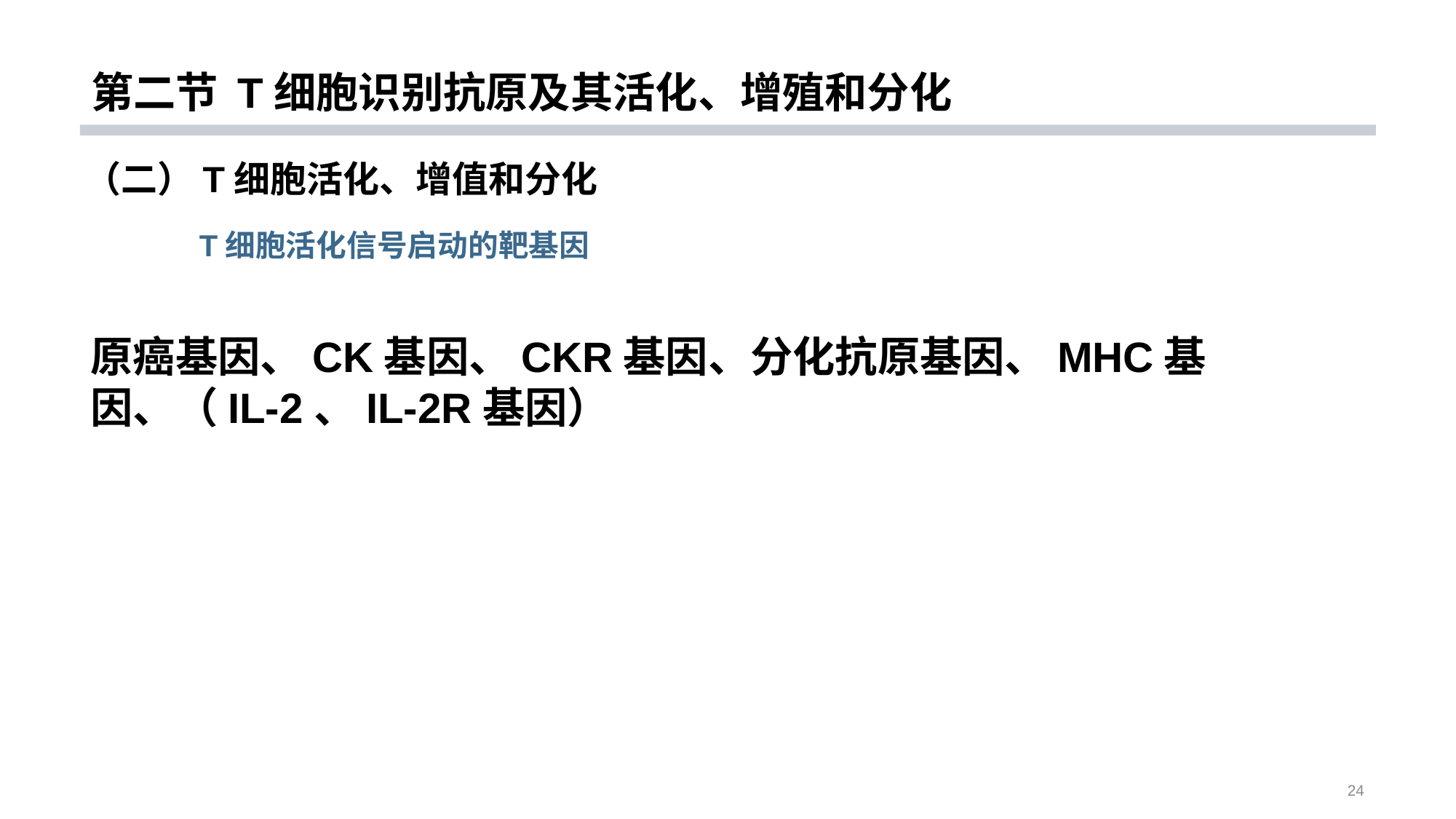

# 第二节 T细胞识别抗原及其活化、增殖和分化
（二）T细胞活化、增值和分化
 T细胞活化信号启动的靶基因
原癌基因、CK基因、CKR基因、分化抗原基因、MHC基因、（IL-2、IL-2R基因）

24